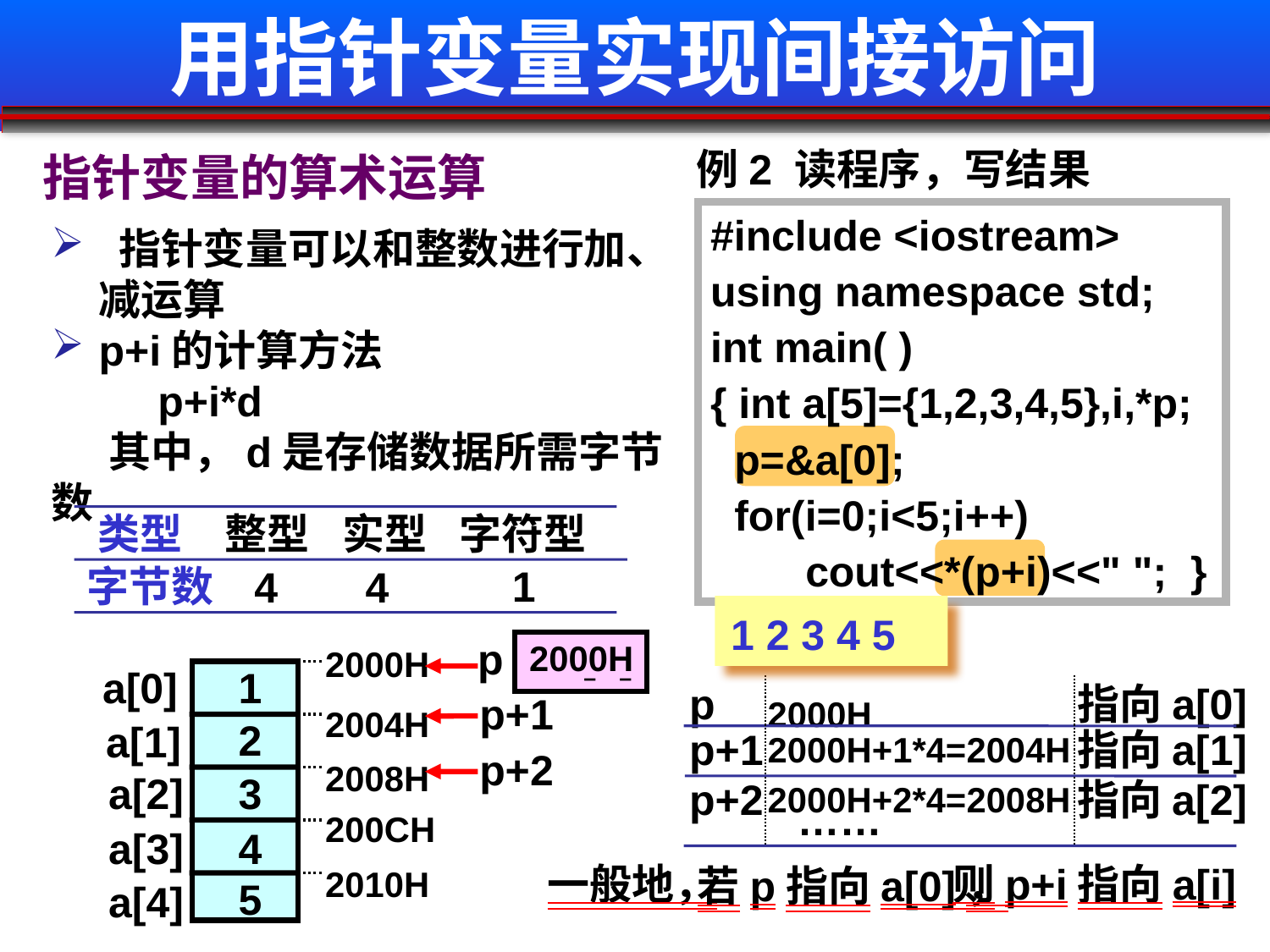

# 用指针变量实现间接访问

例2 读程序，写结果
指针变量的算术运算
#include <iostream>
using namespace std;
int main( )
{ int a[5]={1,2,3,4,5},i,*p;
  p=&a[0];
  for(i=0;i<5;i++)
        cout<<*(p+i)<<" ";  }
 指针变量可以和整数进行加、减运算
p+i的计算方法
         p+i*d
     其中，d是存储数据所需字节数

 类型
 整型
实型
字符型

 字节数
1
 4
4

1 2 3 4 5

&a[0]
p

2000H
2000H
a[0]

1

 p
指向a[0]
 p+1
2000H
2004H

2
a[1]

 p+1
指向a[1]

2000H+1*4=2004H
 p+2
2008H
a[2]

3

 p+2
指向a[2]

2000H+2*4=2008H
……
200CH

a[3]
4

2010H
一般地，
则p+i指向a[i]
若p指向a[0]，
5

a[4]